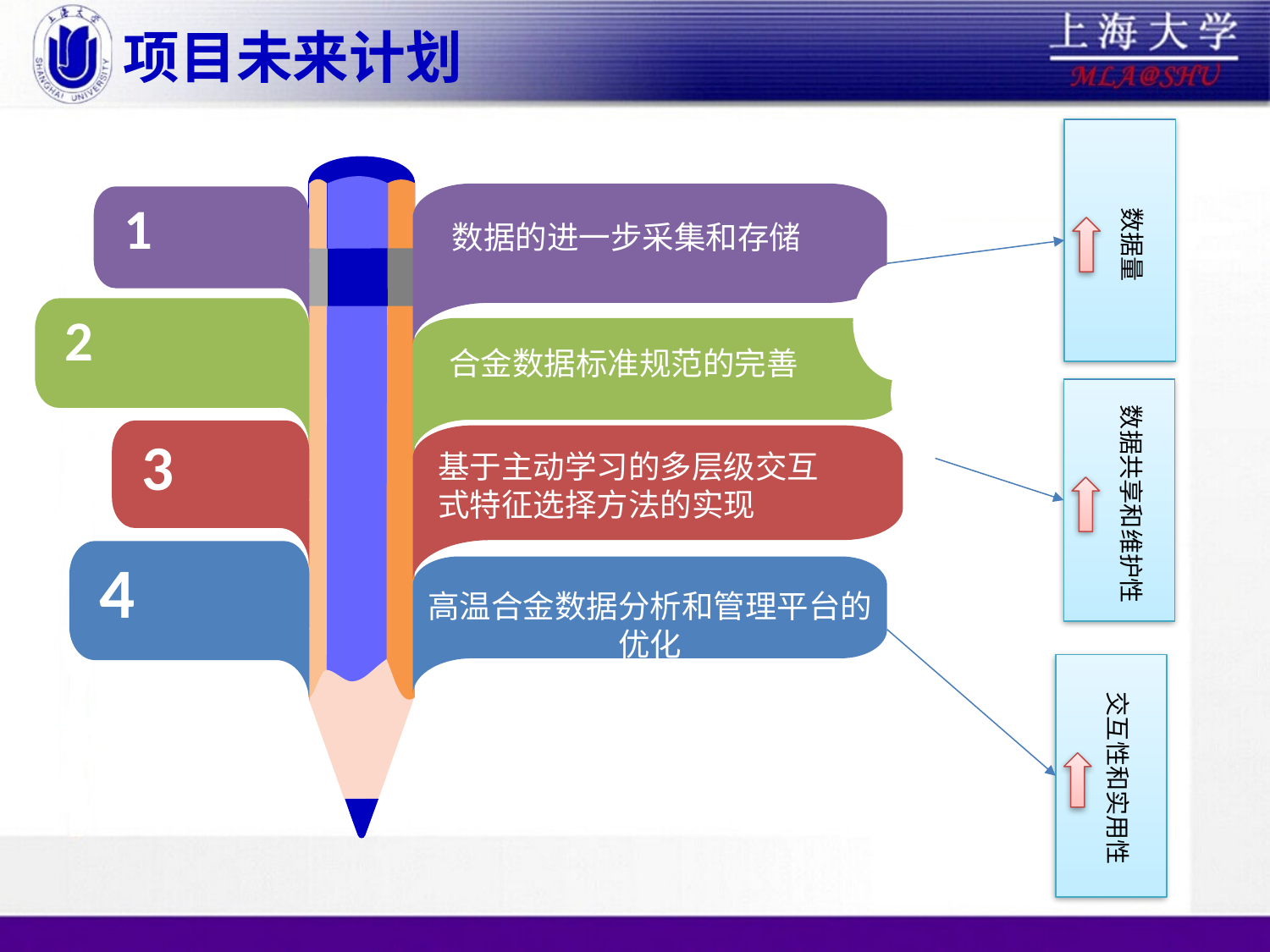

# 项目未来计划

数据量

高温合金数据分析和管理平台的优化
1

2

3
4

数据的进一步采集和存储
合金数据标准规范的完善

数据共享和维护性

基于主动学习的多层级交互式特征选择方法的实现

交互性和实用性